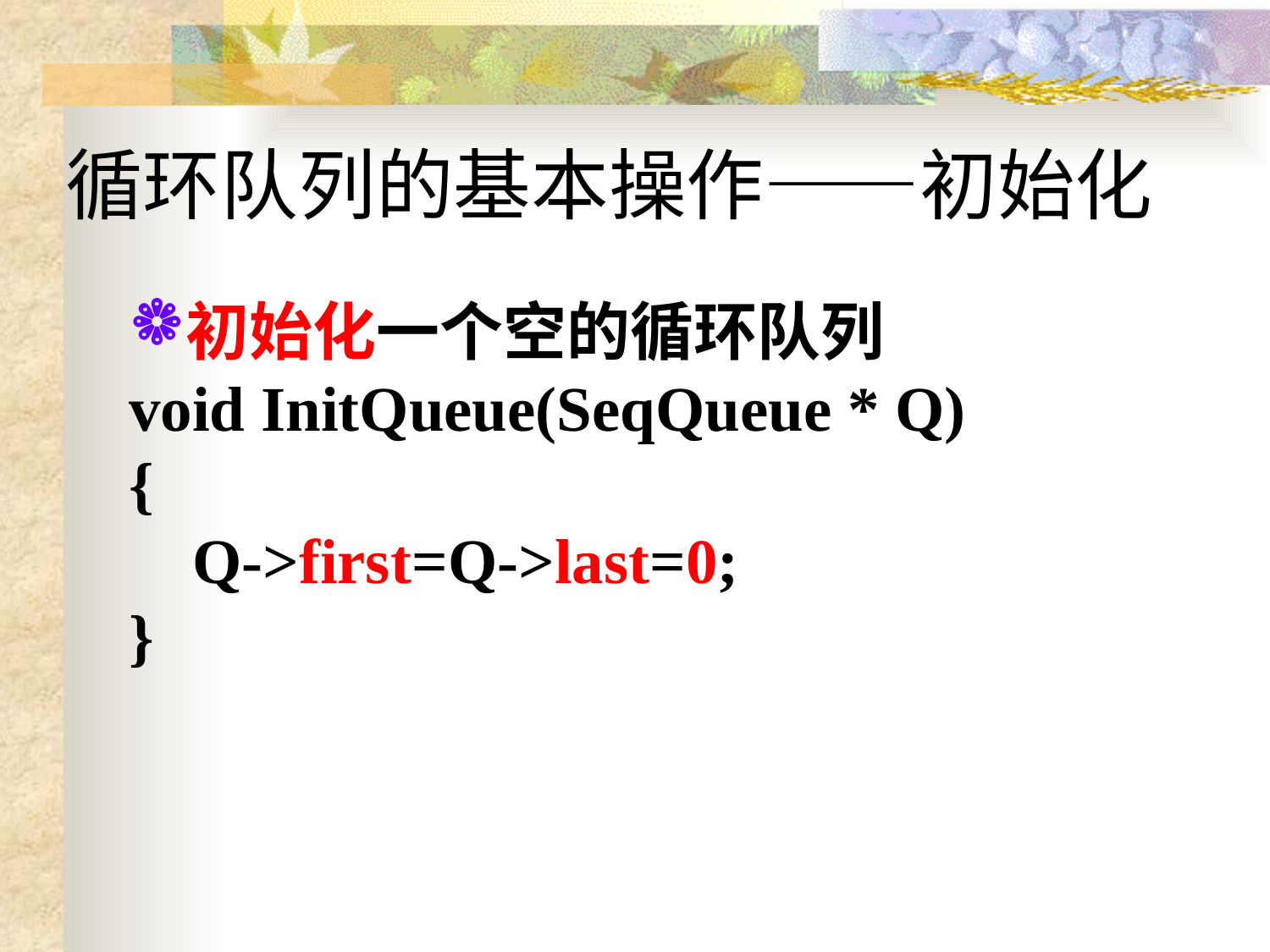

循环队列的基本操作——初始化
初始化一个空的循环队列
void InitQueue(SeqQueue * Q)
{
    Q->first=Q->last=0;
}